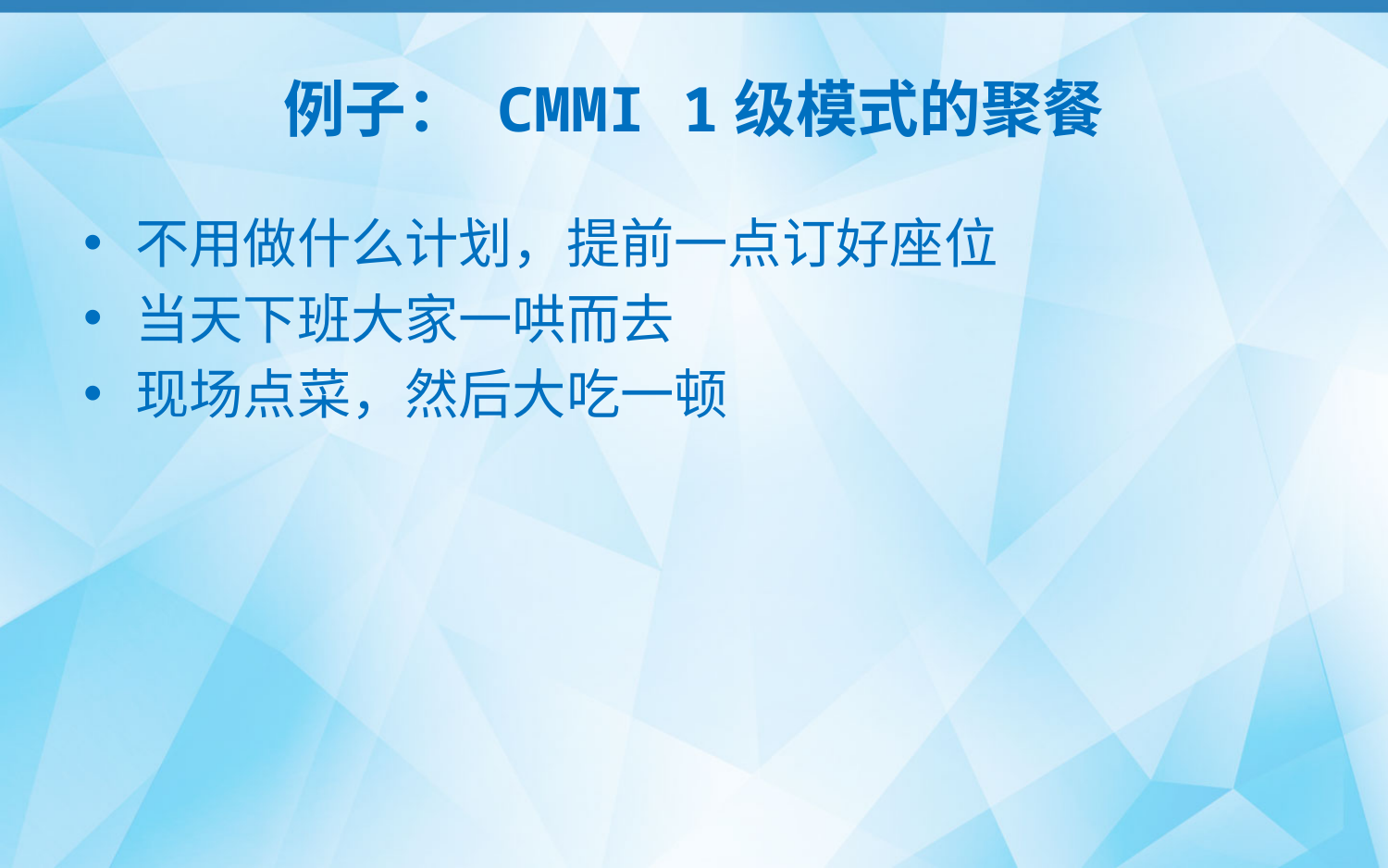

# 例子： CMMI 1级模式的聚餐
不用做什么计划，提前一点订好座位
当天下班大家一哄而去
现场点菜，然后大吃一顿